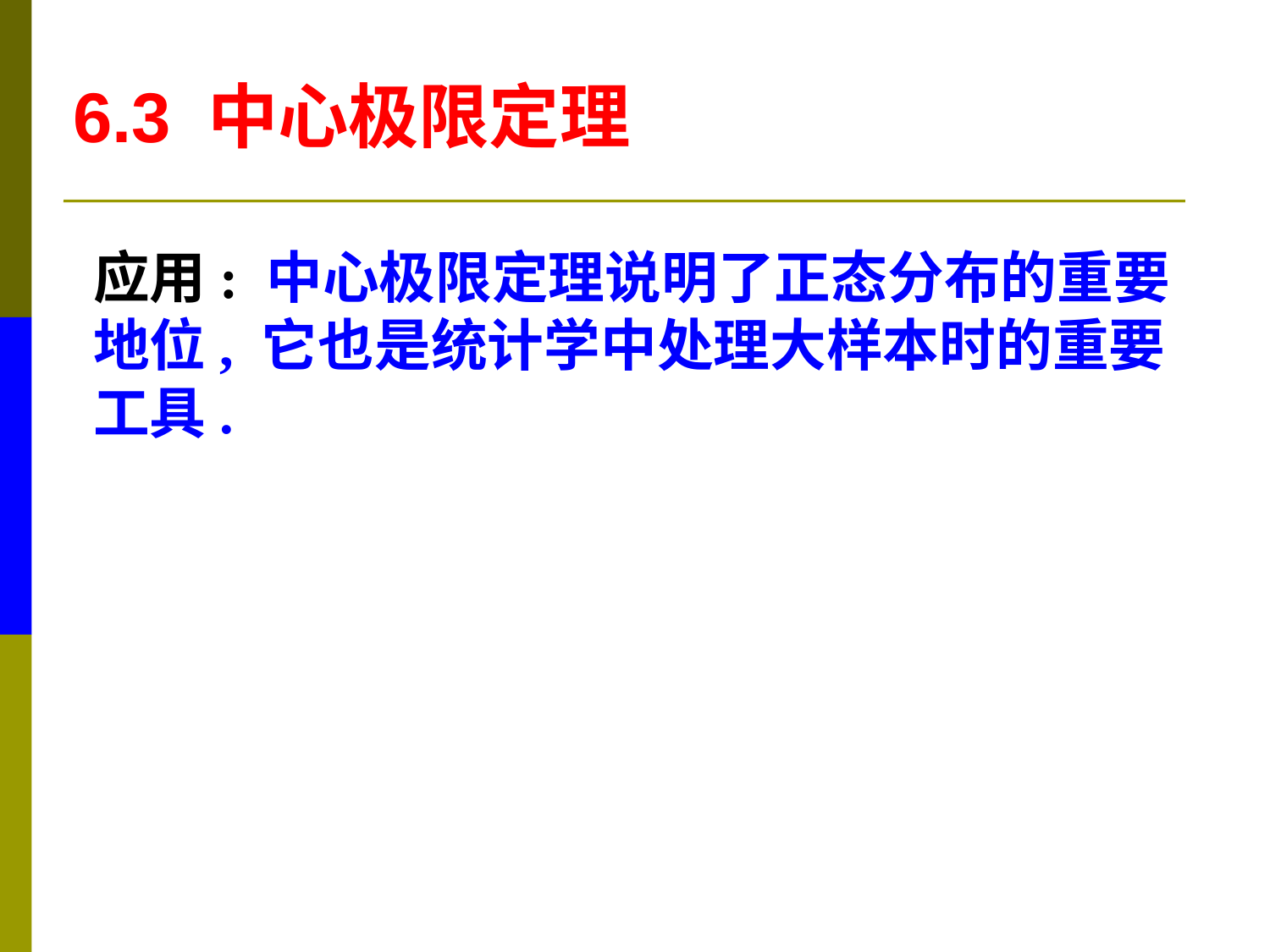

6.3 中心极限定理
应用: 中心极限定理说明了正态分布的重要
地位, 它也是统计学中处理大样本时的重要
工具.